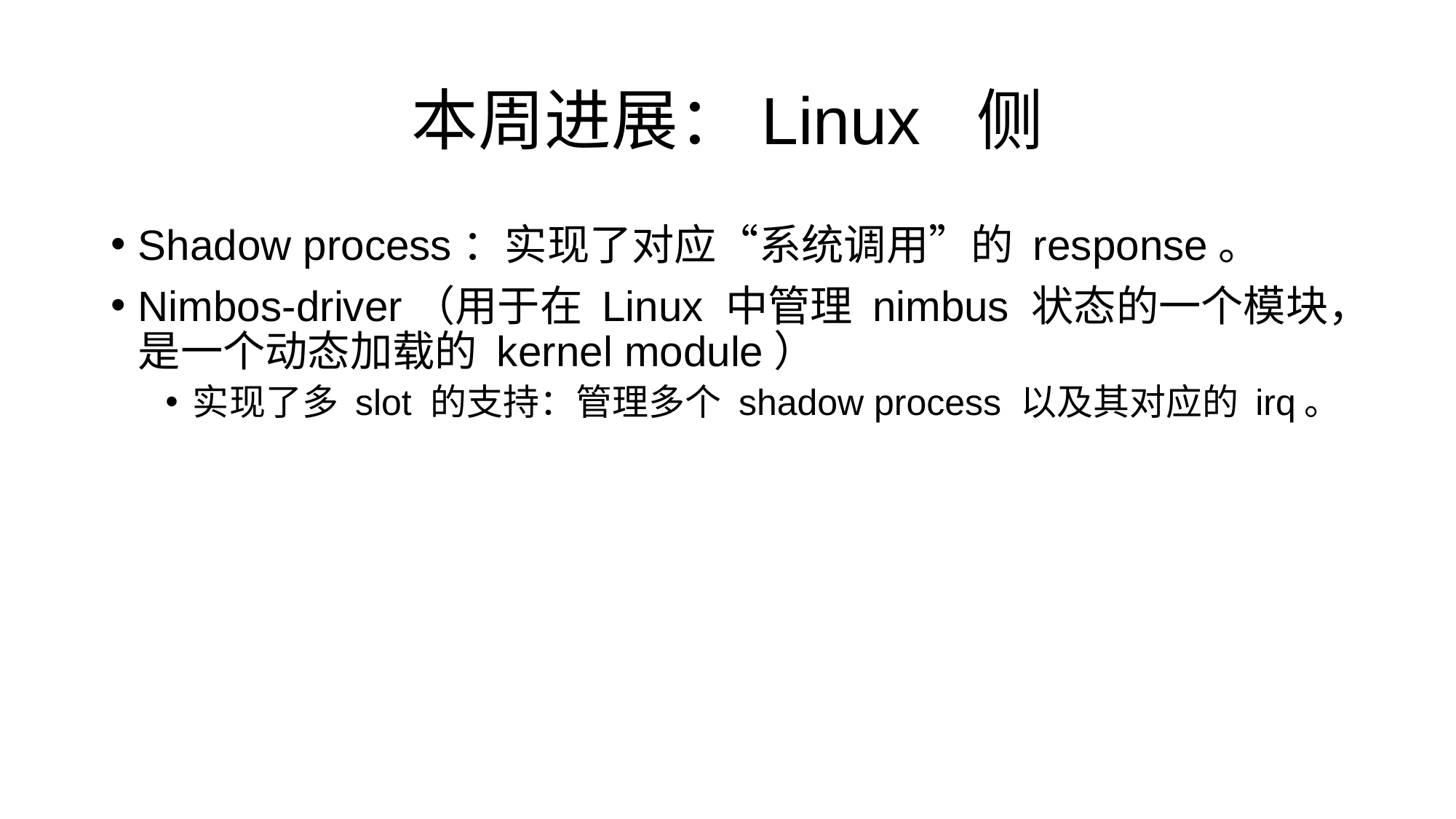

# 本周进展：Linux 侧
Shadow process：实现了对应“系统调用”的 response。
Nimbos-driver（用于在 Linux 中管理 nimbus 状态的一个模块，是一个动态加载的 kernel module）
实现了多 slot 的支持：管理多个 shadow process 以及其对应的 irq。